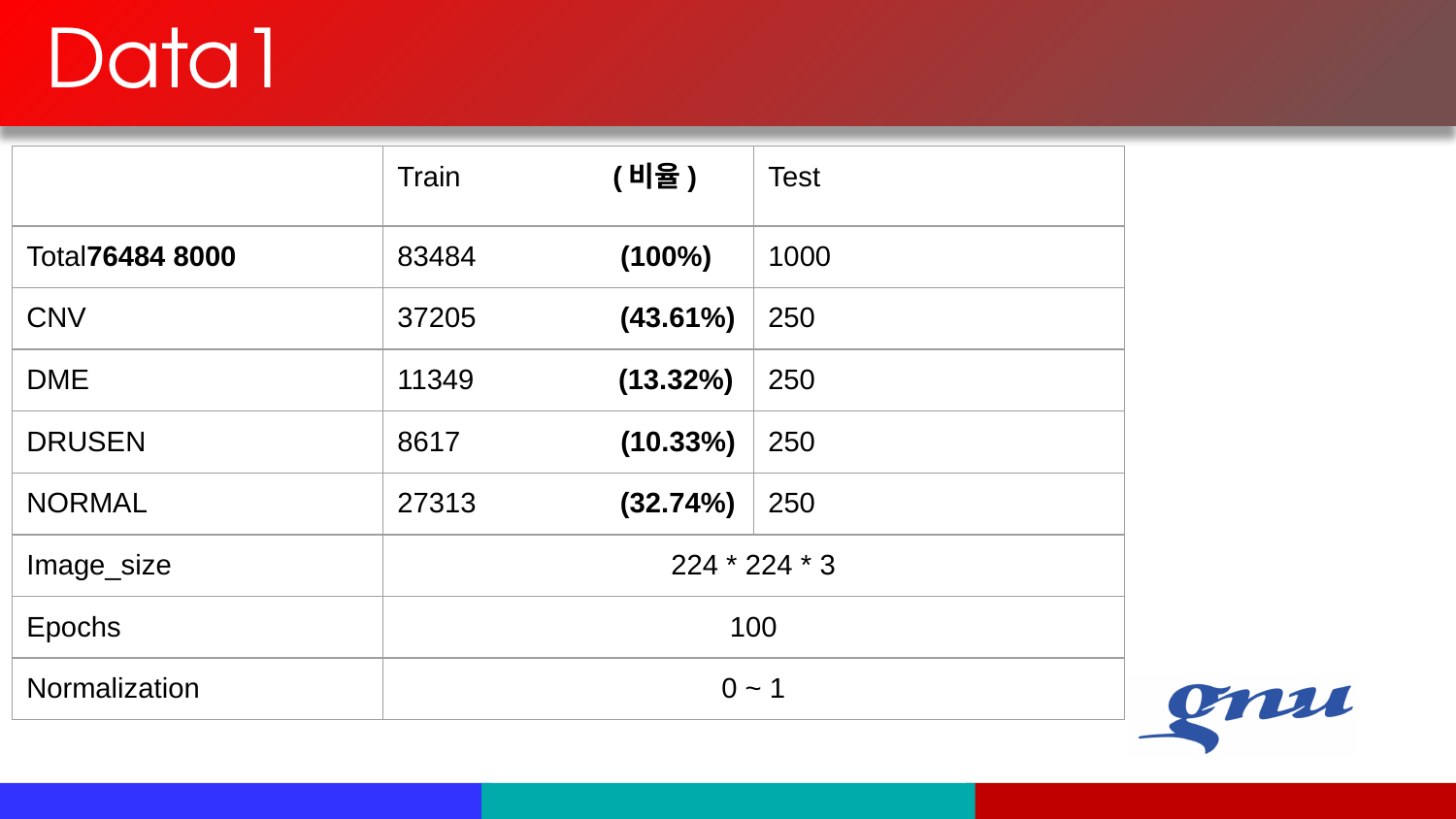

# Data1
|  | Train (비율) | Test |
| --- | --- | --- |
| Total76484 8000 | 83484 (100%) | 1000 |
| CNV | 37205 (43.61%) | 250 |
| DME | 11349 (13.32%) | 250 |
| DRUSEN | 8617 (10.33%) | 250 |
| NORMAL | 27313 (32.74%) | 250 |
| Image\_size | 224 \* 224 \* 3 |  |
| Epochs | 100 |  |
| Normalization | 0 ~ 1 |  |